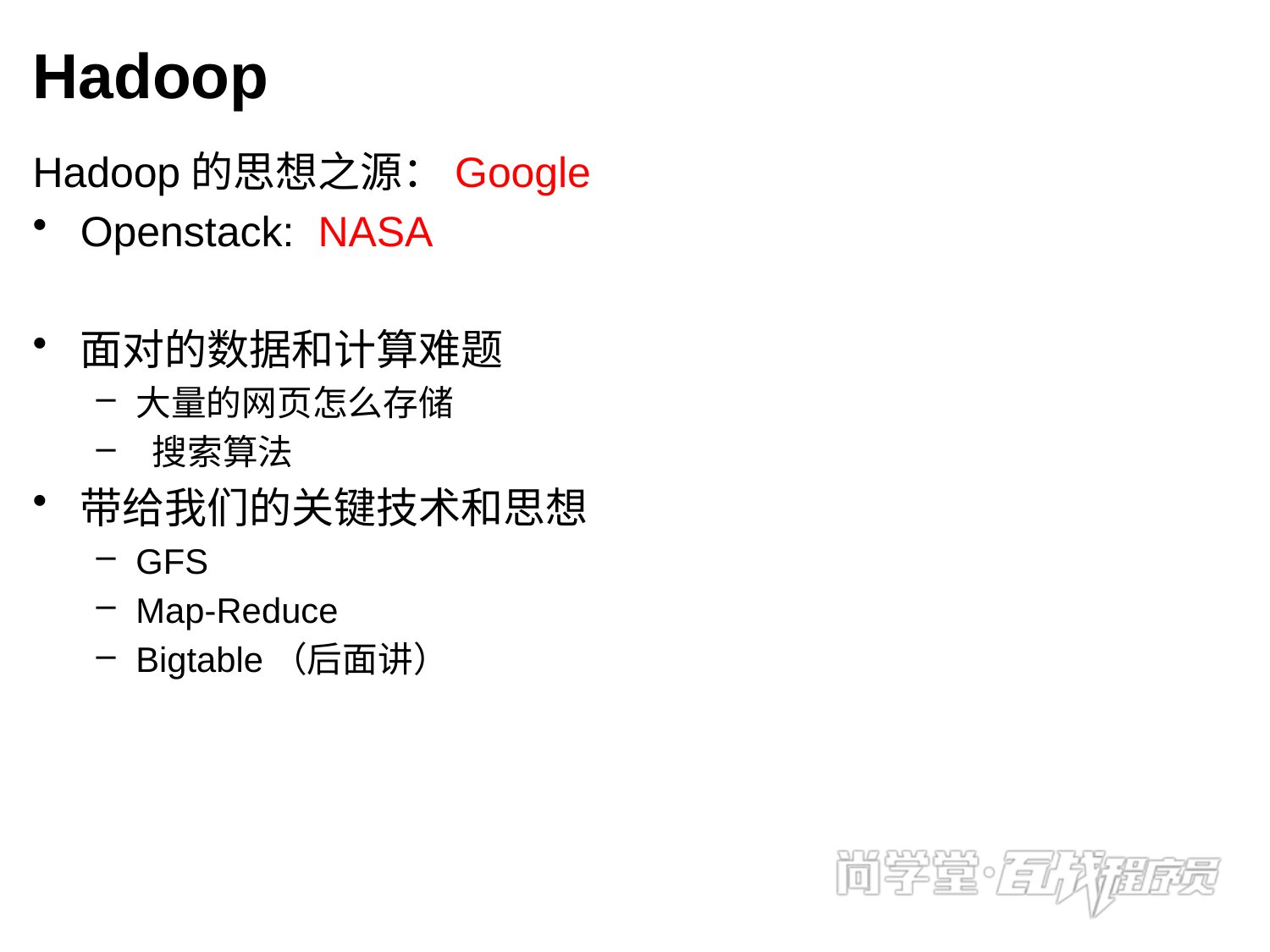

# Hadoop
Hadoop的思想之源：Google
Openstack:  NASA

面对的数据和计算难题
大量的网页怎么存储
 搜索算法
带给我们的关键技术和思想
GFS
Map-Reduce
Bigtable（后面讲）